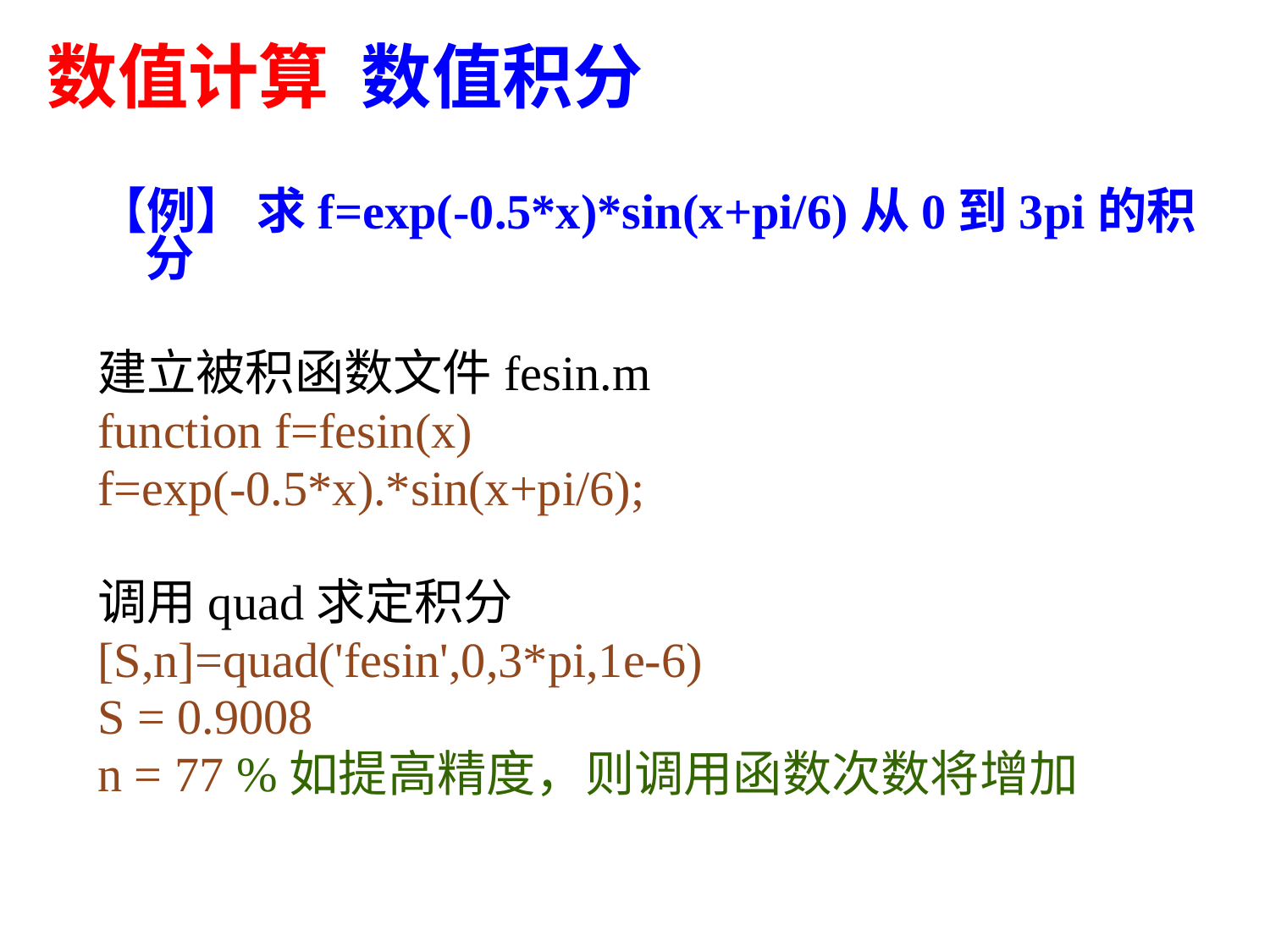

数值计算  数值积分
【例】 求f=exp(-0.5*x)*sin(x+pi/6)从0到3pi的积分

建立被积函数文件fesin.m
function f=fesin(x)
f=exp(-0.5*x).*sin(x+pi/6);

调用quad求定积分
[S,n]=quad('fesin',0,3*pi,1e-6)
S = 0.9008
n = 77 %如提高精度，则调用函数次数将增加
59